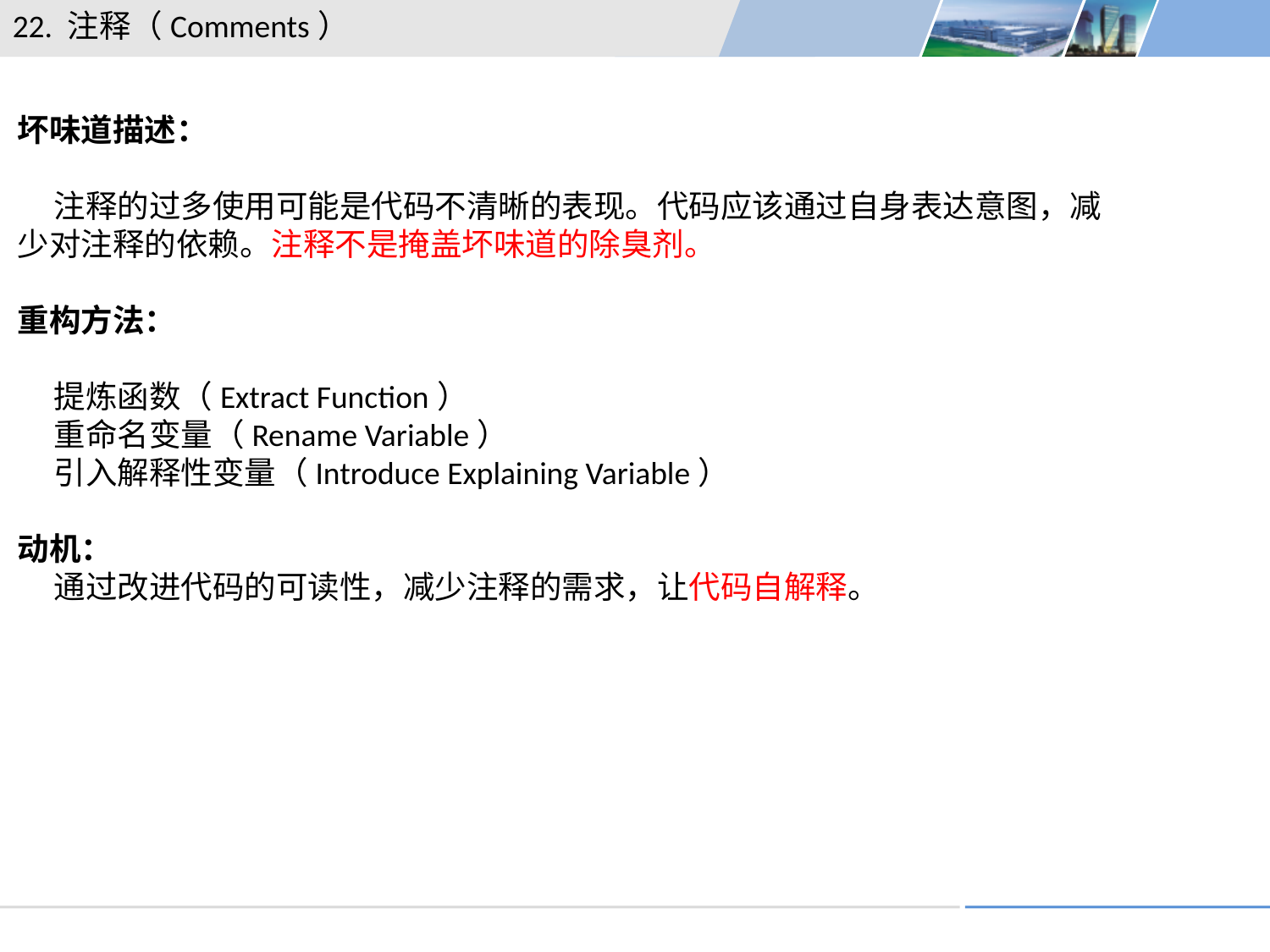

22. 注释（Comments）
坏味道描述：

    注释的过多使用可能是代码不清晰的表现。代码应该通过自身表达意图，减少对注释的依赖。注释不是掩盖坏味道的除臭剂。

重构方法：

    提炼函数（Extract Function）
    重命名变量（Rename Variable）
    引入解释性变量（Introduce Explaining Variable）

动机：
    通过改进代码的可读性，减少注释的需求，让代码自解释。